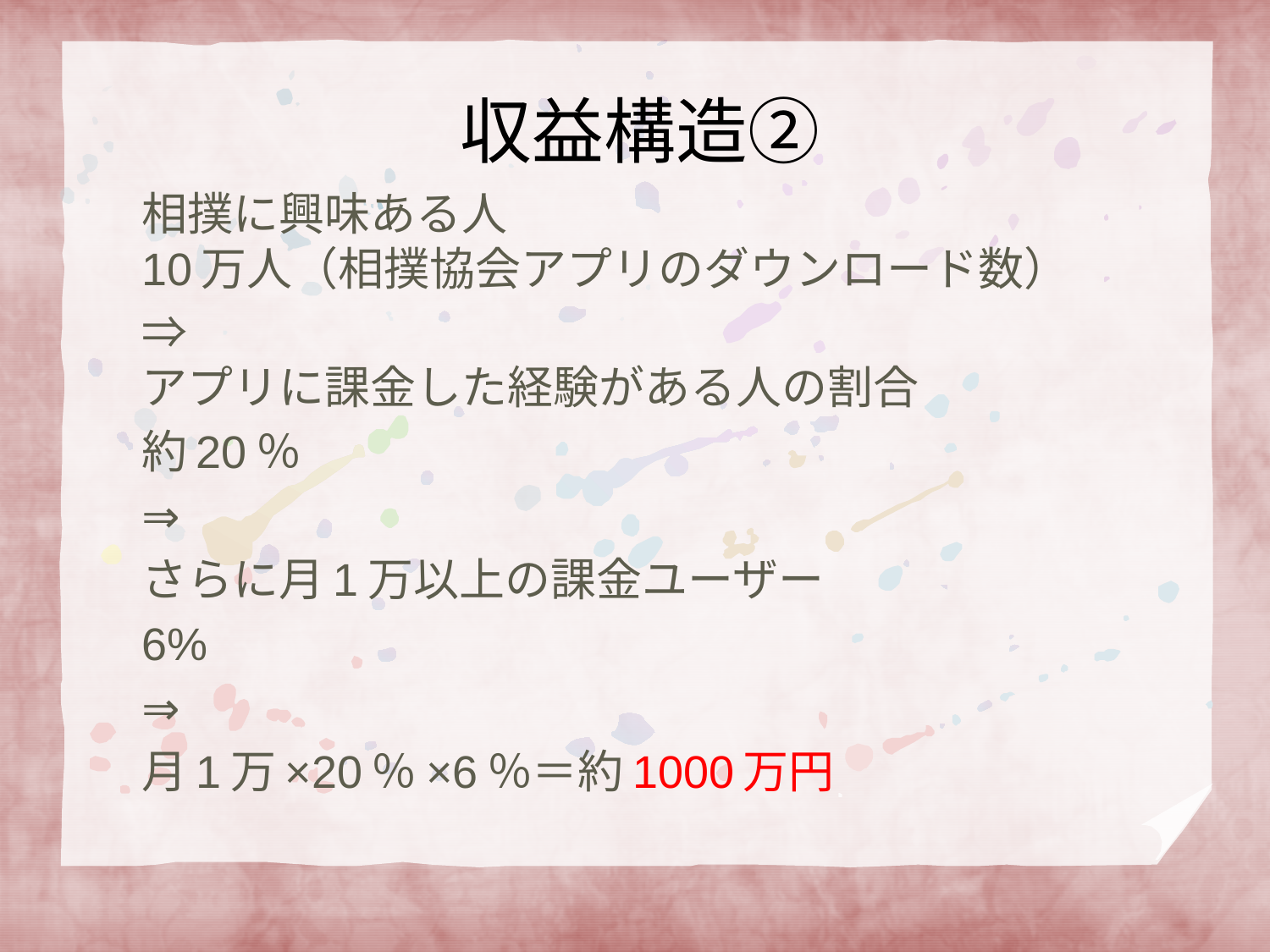

# 収益構造②
相撲に興味ある人
10万人（相撲協会アプリのダウンロード数）
⇒
アプリに課金した経験がある人の割合
約20％
⇒
さらに月1万以上の課金ユーザー
6%
⇒
月1万×20％×6％＝約1000万円